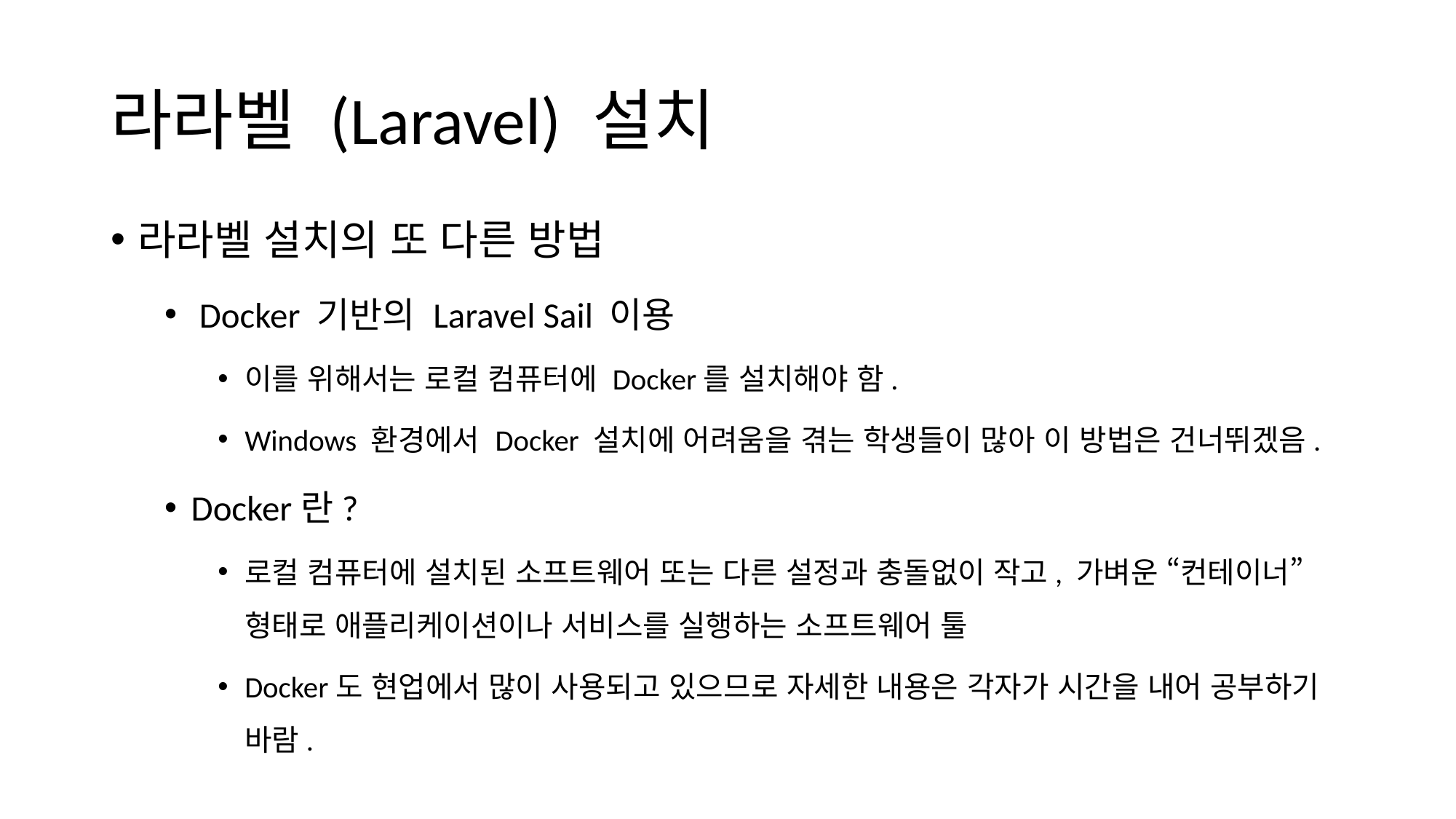

# 라라벨 (Laravel) 설치
라라벨 설치의 또 다른 방법
 Docker 기반의 Laravel Sail 이용
이를 위해서는 로컬 컴퓨터에 Docker를 설치해야 함.
Windows 환경에서 Docker 설치에 어려움을 겪는 학생들이 많아 이 방법은 건너뛰겠음.
Docker란?
로컬 컴퓨터에 설치된 소프트웨어 또는 다른 설정과 충돌없이 작고, 가벼운 “컨테이너” 형태로 애플리케이션이나 서비스를 실행하는 소프트웨어 툴
Docker도 현업에서 많이 사용되고 있으므로 자세한 내용은 각자가 시간을 내어 공부하기 바람.